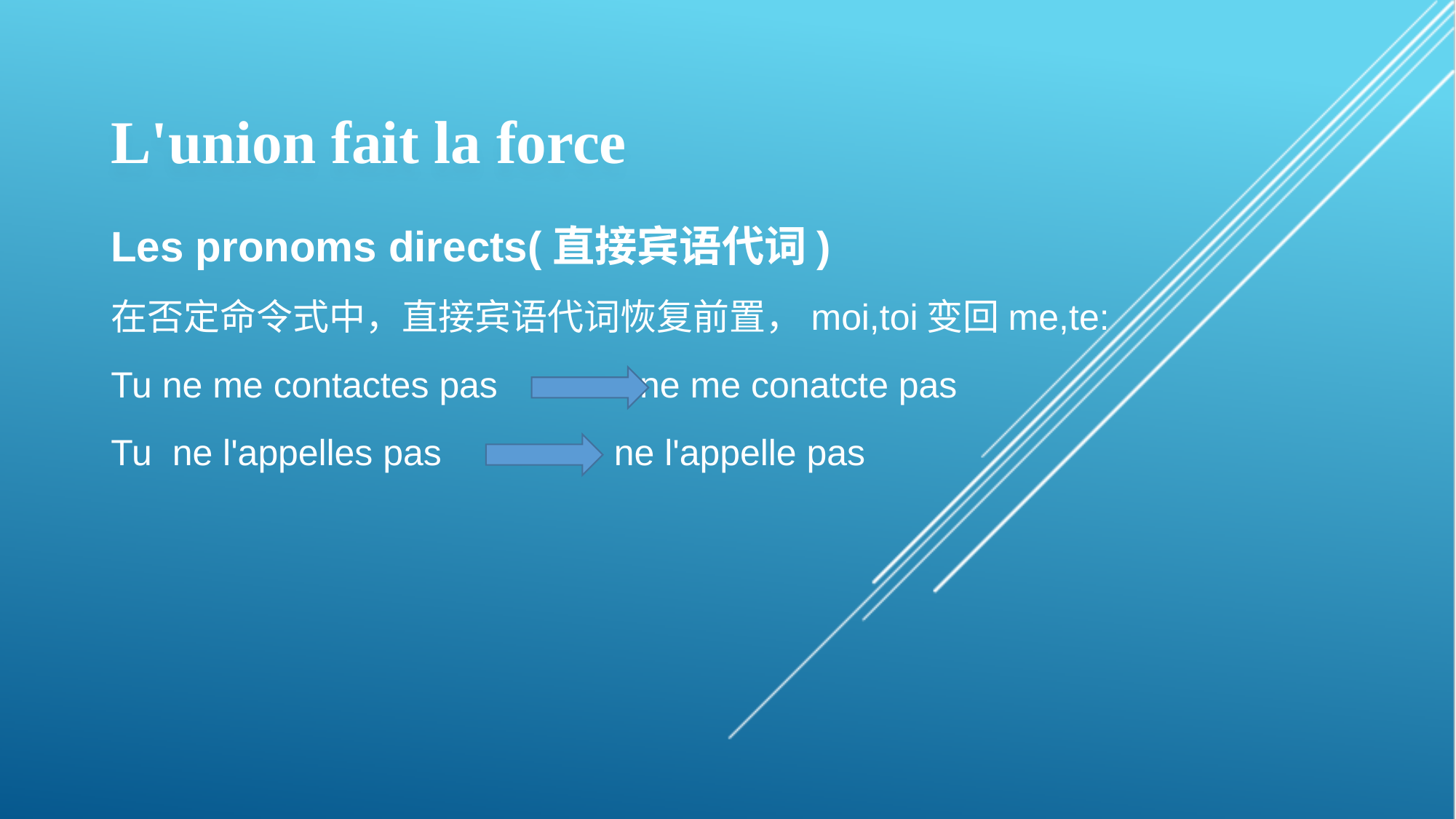

# L'union fait la force
Les pronoms directs(直接宾语代词)
在否定命令式中，直接宾语代词恢复前置，moi,toi变回me,te:
Tu ne me contactes pas              ne me conatcte pas
Tu  ne l'appelles pas                 ne l'appelle pas